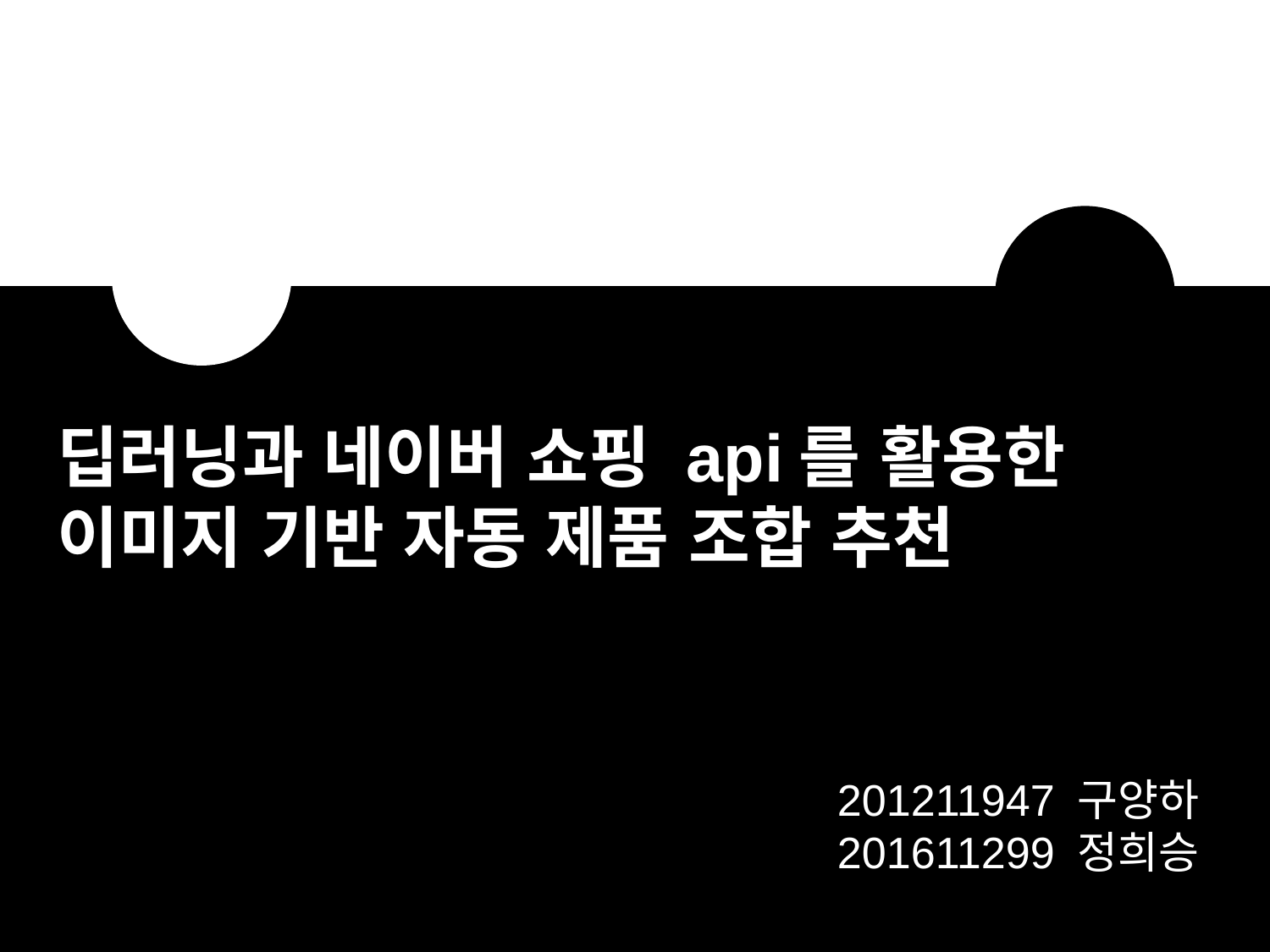

딥러닝과 네이버 쇼핑 api를 활용한
이미지 기반 자동 제품 조합 추천
201211947 구양하
201611299 정희승